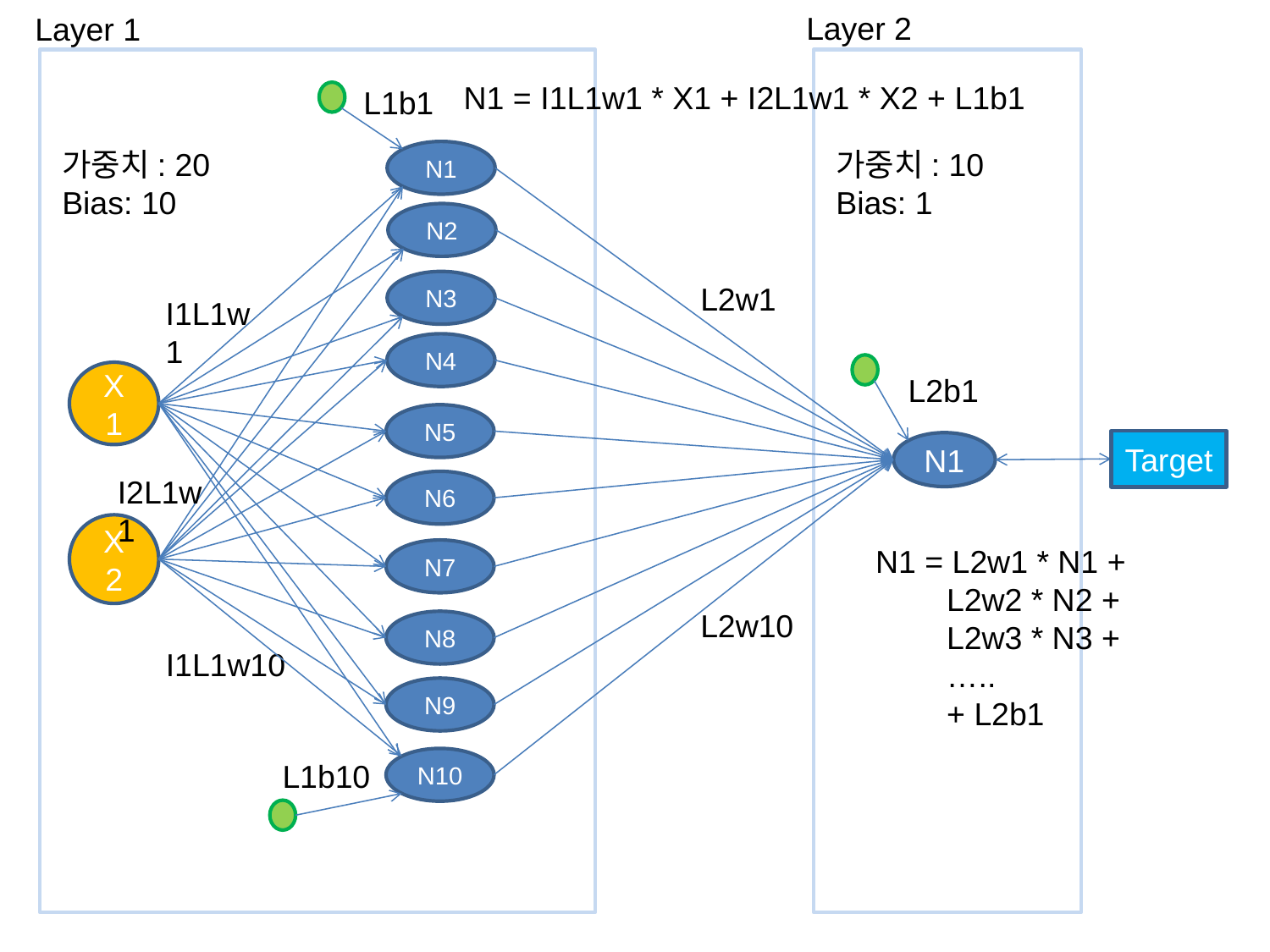

Layer 2
Layer 1

N1 = I1L1w1 * X1 + I2L1w1 * X2 + L1b1
L1b1

가중치: 20
Bias: 10
가중치: 10
Bias: 1
N1
N2
N3
L2w1
I1L1w1
N4

X1
L2b1
N5
Target
N1
I2L1w1
N6
X2
N1 = L2w1 * N1 +
        L2w2 * N2 +
        L2w3 * N3 +
        …..
        + L2b1
N7
L2w10
N8
I1L1w10
N9
N10
L1b10